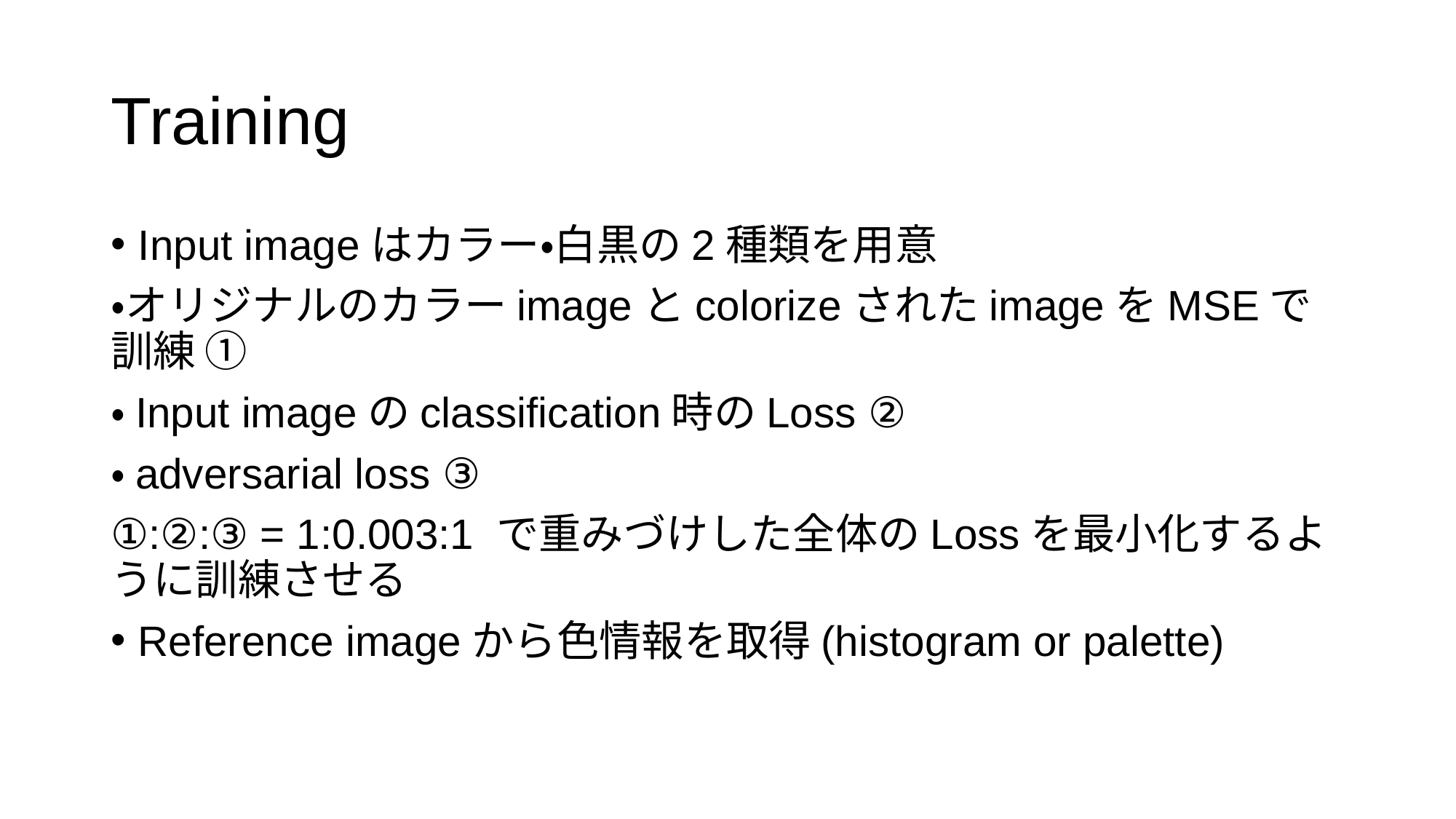

# Training
Input imageはカラー・白黒の2種類を用意
・オリジナルのカラーimageとcolorizeされたimageをMSEで訓練 ①
・Input imageのclassification時のLoss ②
・adversarial loss ③
①:②:③ = 1:0.003:1 で重みづけした全体のLossを最小化するように訓練させる
Reference imageから色情報を取得(histogram or palette)